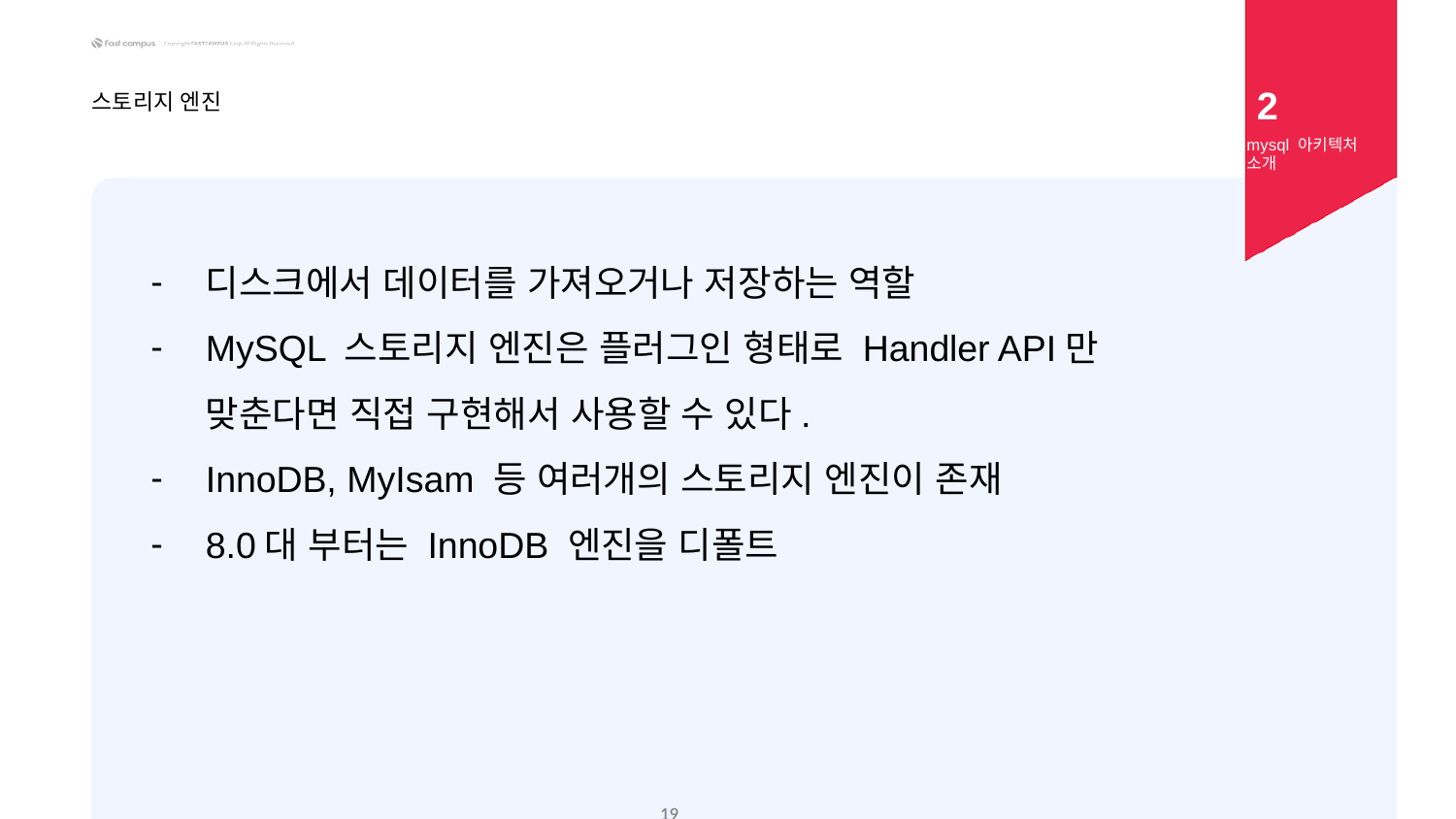

2
스토리지 엔진
mysql 아키텍처 소개
디스크에서 데이터를 가져오거나 저장하는 역할
MySQL 스토리지 엔진은 플러그인 형태로 Handler API만 맞춘다면 직접 구현해서 사용할 수 있다.
InnoDB, MyIsam 등 여러개의 스토리지 엔진이 존재
8.0대 부터는 InnoDB 엔진을 디폴트
19
19